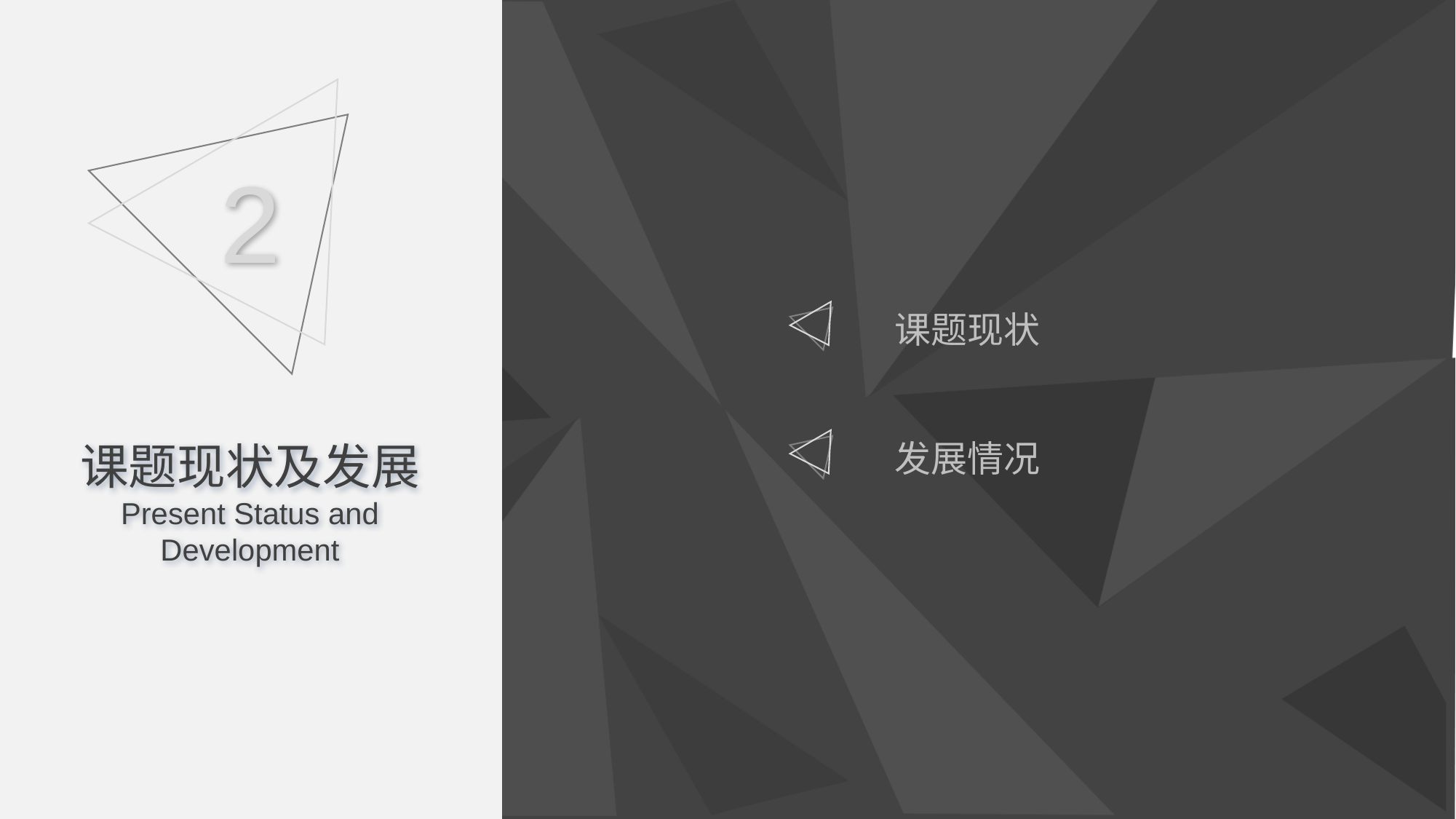

2

课题现状

发展情况
课题现状及发展
Present Status and Development